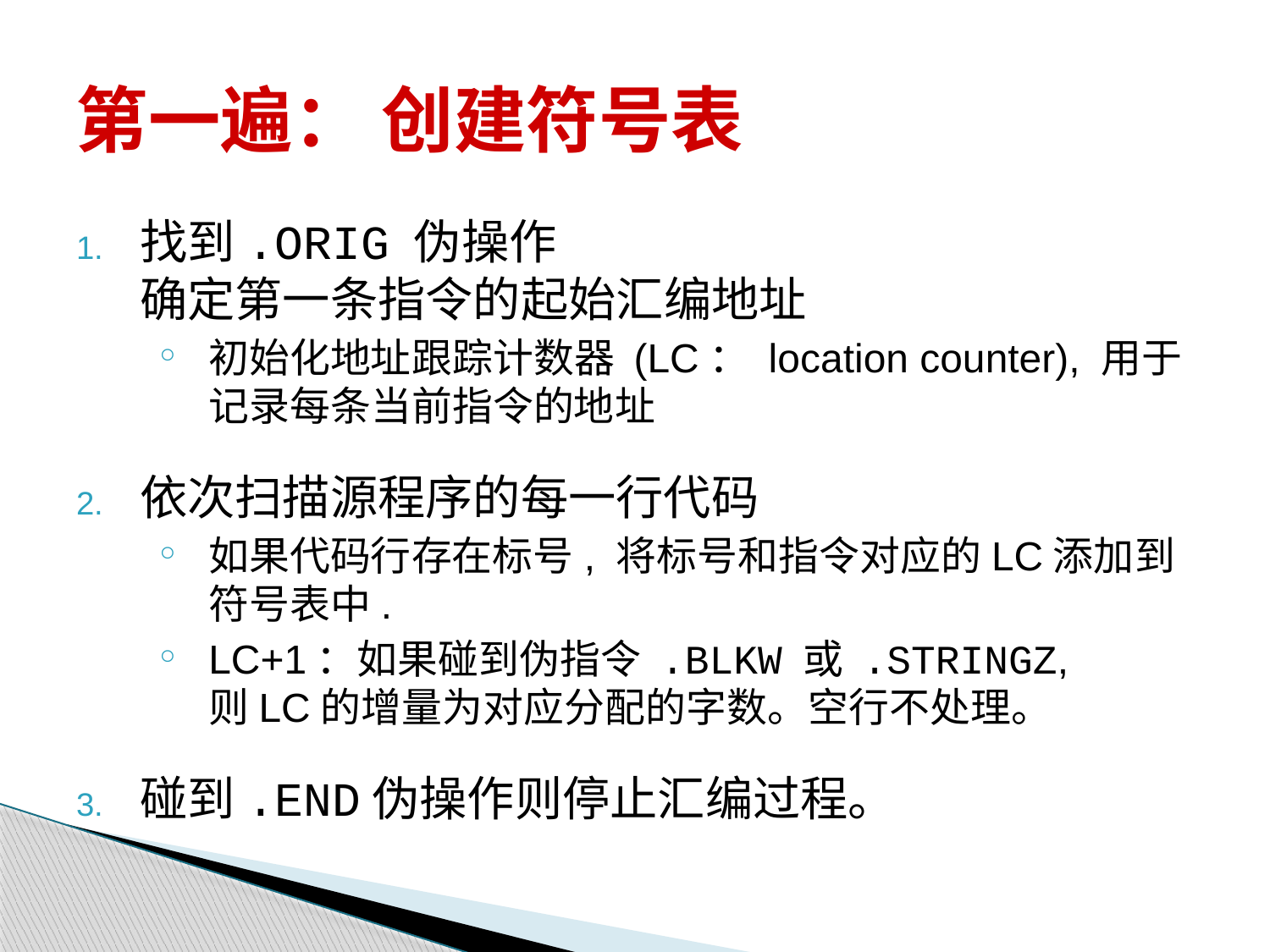

# 第一遍： 创建符号表
找到.ORIG 伪操作
确定第一条指令的起始汇编地址
初始化地址跟踪计数器 (LC： location counter), 用于记录每条当前指令的地址
依次扫描源程序的每一行代码
如果代码行存在标号, 将标号和指令对应的LC添加到符号表中.
LC+1：如果碰到伪指令 .BLKW 或 .STRINGZ,
则LC的增量为对应分配的字数。空行不处理。
碰到.END伪操作则停止汇编过程。